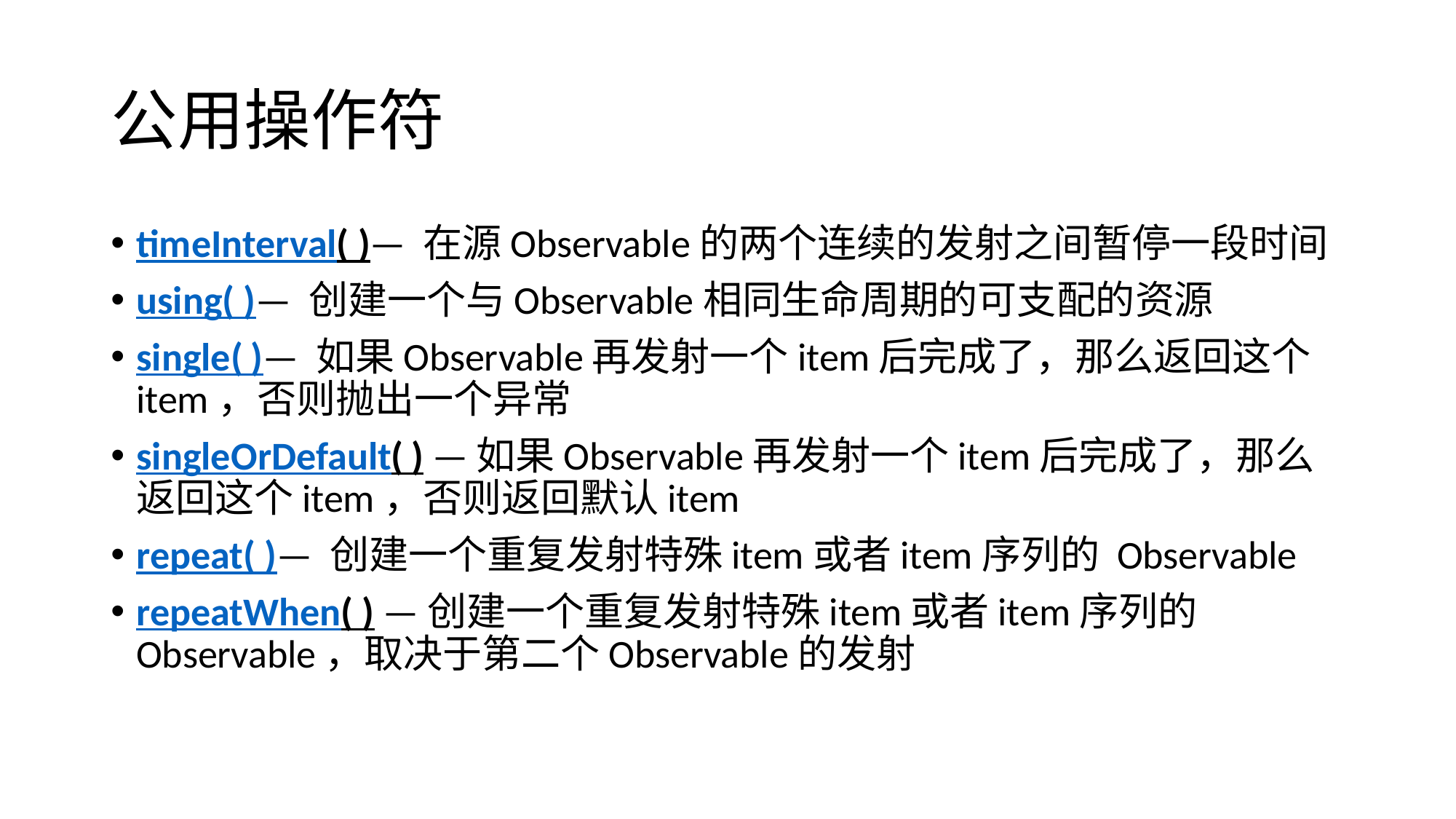

# 公用操作符
timeInterval( )— 在源Observable的两个连续的发射之间暂停一段时间
using( )— 创建一个与Observable相同生命周期的可支配的资源
single( )— 如果Observable再发射一个item后完成了，那么返回这个item，否则抛出一个异常
singleOrDefault( ) —如果Observable再发射一个item后完成了，那么返回这个item，否则返回默认item
repeat( )— 创建一个重复发射特殊item或者item序列的 Observable
repeatWhen( ) —创建一个重复发射特殊item或者item序列的 Observable，取决于第二个Observable的发射